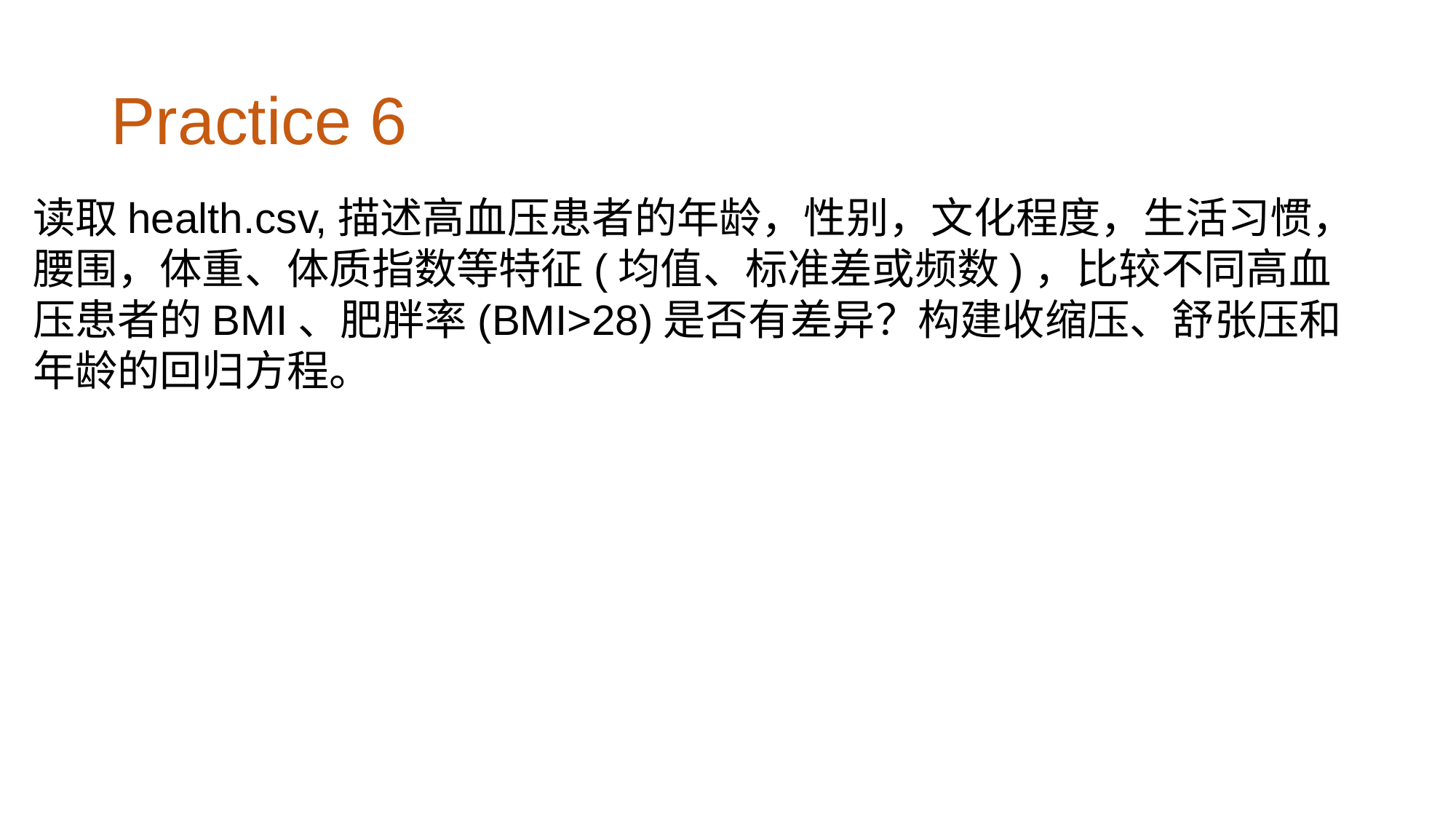

# Practice 6
读取health.csv,描述高血压患者的年龄，性别，文化程度，生活习惯，腰围，体重、体质指数等特征(均值、标准差或频数)，比较不同高血压患者的BMI、肥胖率(BMI>28)是否有差异？构建收缩压、舒张压和年龄的回归方程。